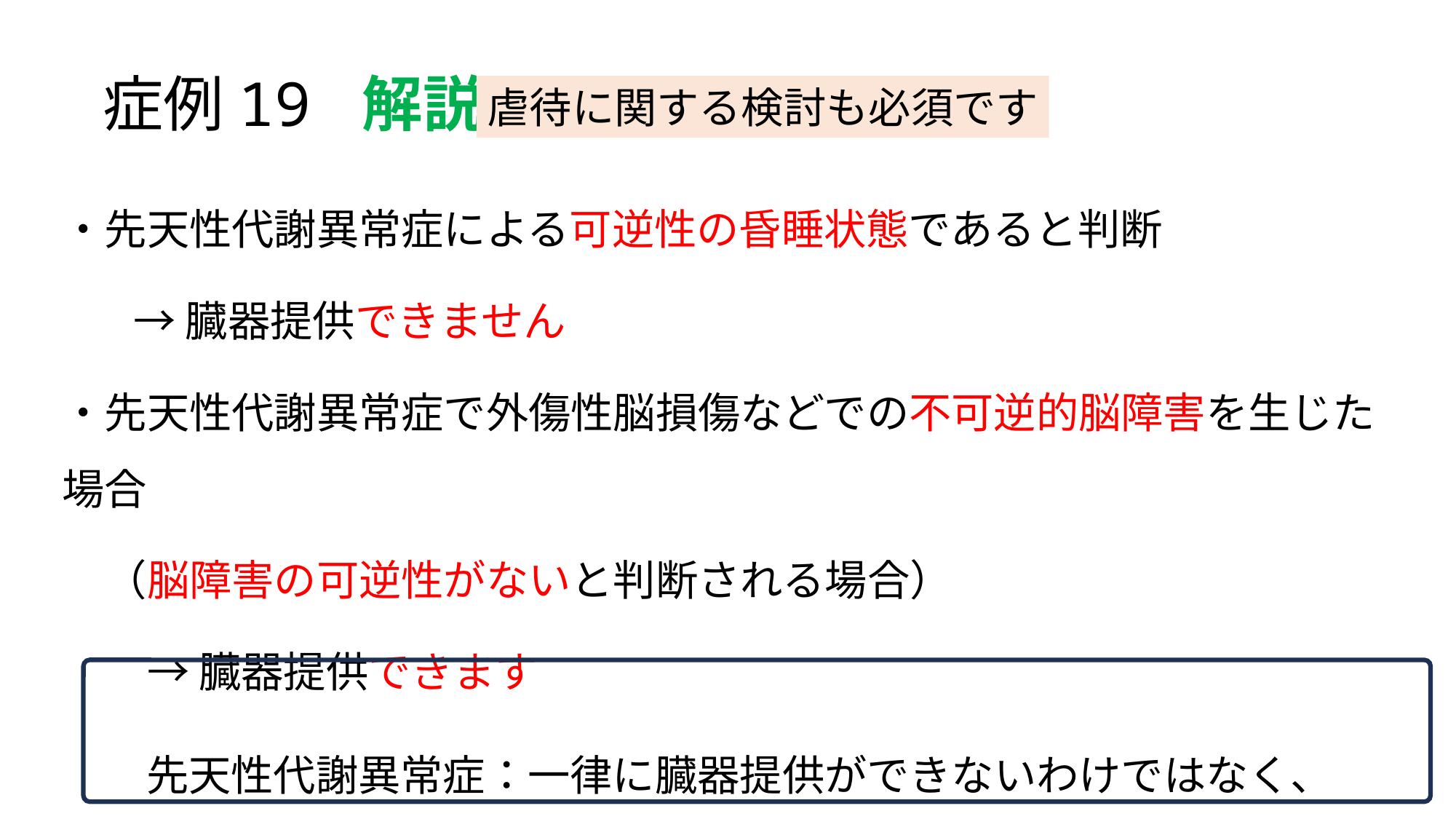

# 症例19 解説
虐待に関する検討も必須です
・先天性代謝異常症による可逆性の昏睡状態であると判断
  　→ 臓器提供できません
・先天性代謝異常症で外傷性脳損傷などでの不可逆的脳障害を生じた場合
　（脳障害の可逆性がないと判断される場合）
　　→ 臓器提供できます

先天性代謝異常症：一律に臓器提供ができないわけではなく、
脳障害の可逆性（代謝疾患の治療で改善しうるか）の有無が重要